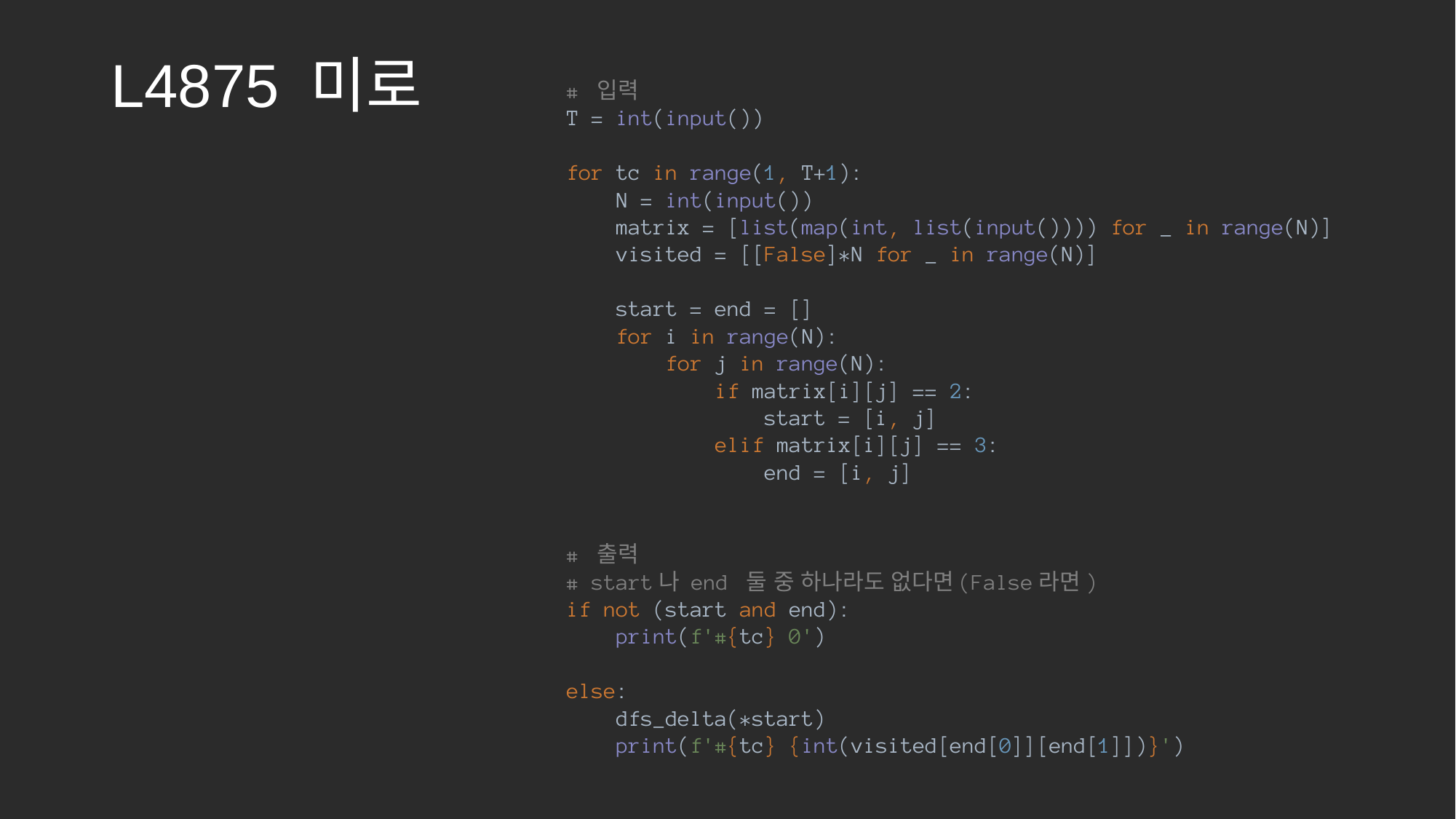

# L4875 미로
# 입력 T = int(input()) for tc in range(1, T+1): N = int(input()) matrix = [list(map(int, list(input()))) for _ in range(N)] visited = [[False]*N for _ in range(N)] start = end = [] for i in range(N): for j in range(N): if matrix[i][j] == 2: start = [i, j] elif matrix[i][j] == 3: end = [i, j]
# 출력 # start나 end 둘 중 하나라도 없다면(False라면) if not (start and end): print(f'#{tc} 0') else: dfs_delta(*start) print(f'#{tc} {int(visited[end[0]][end[1]])}')